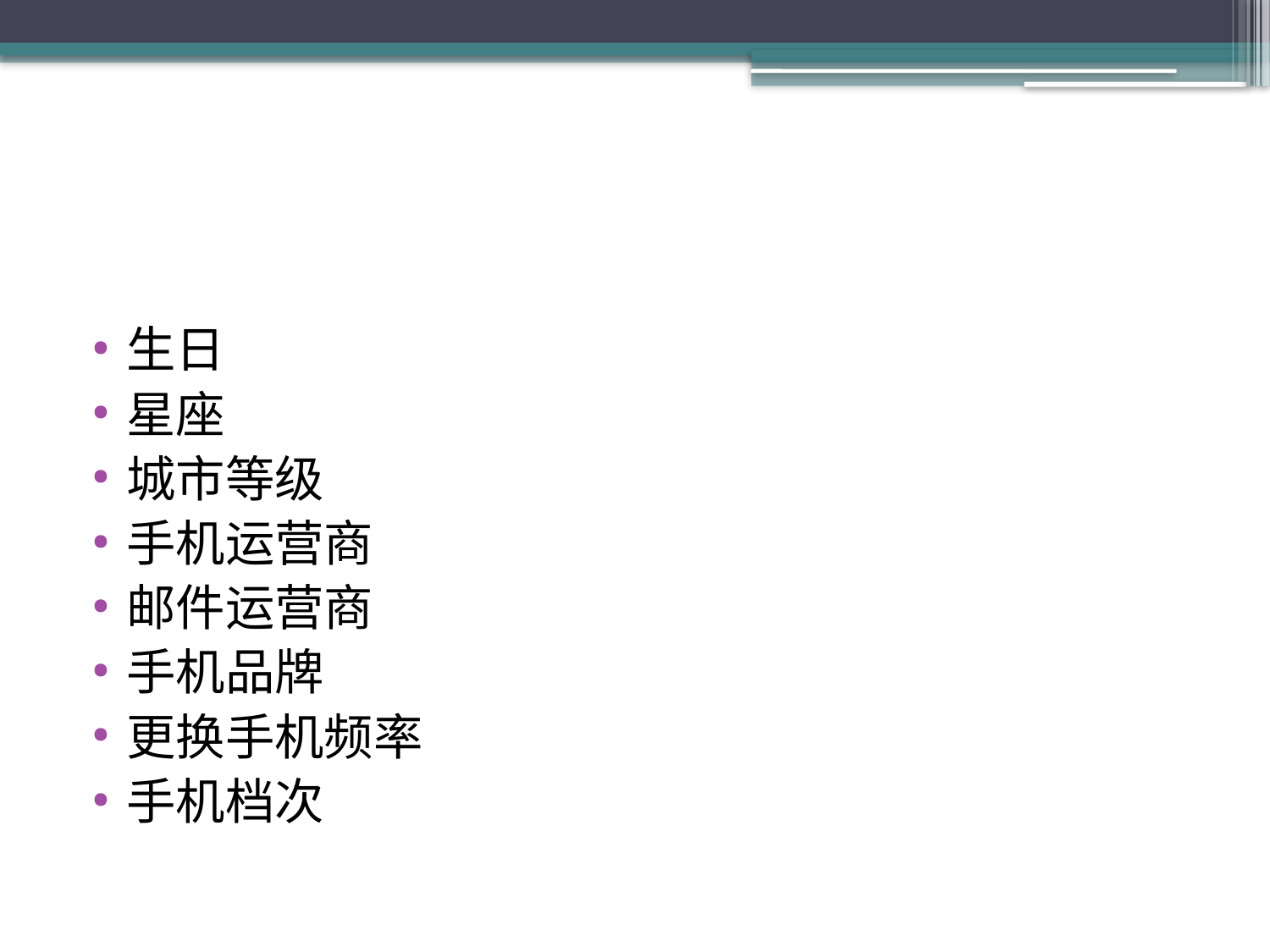

#
生日
星座
城市等级
手机运营商
邮件运营商
手机品牌
更换手机频率
手机档次